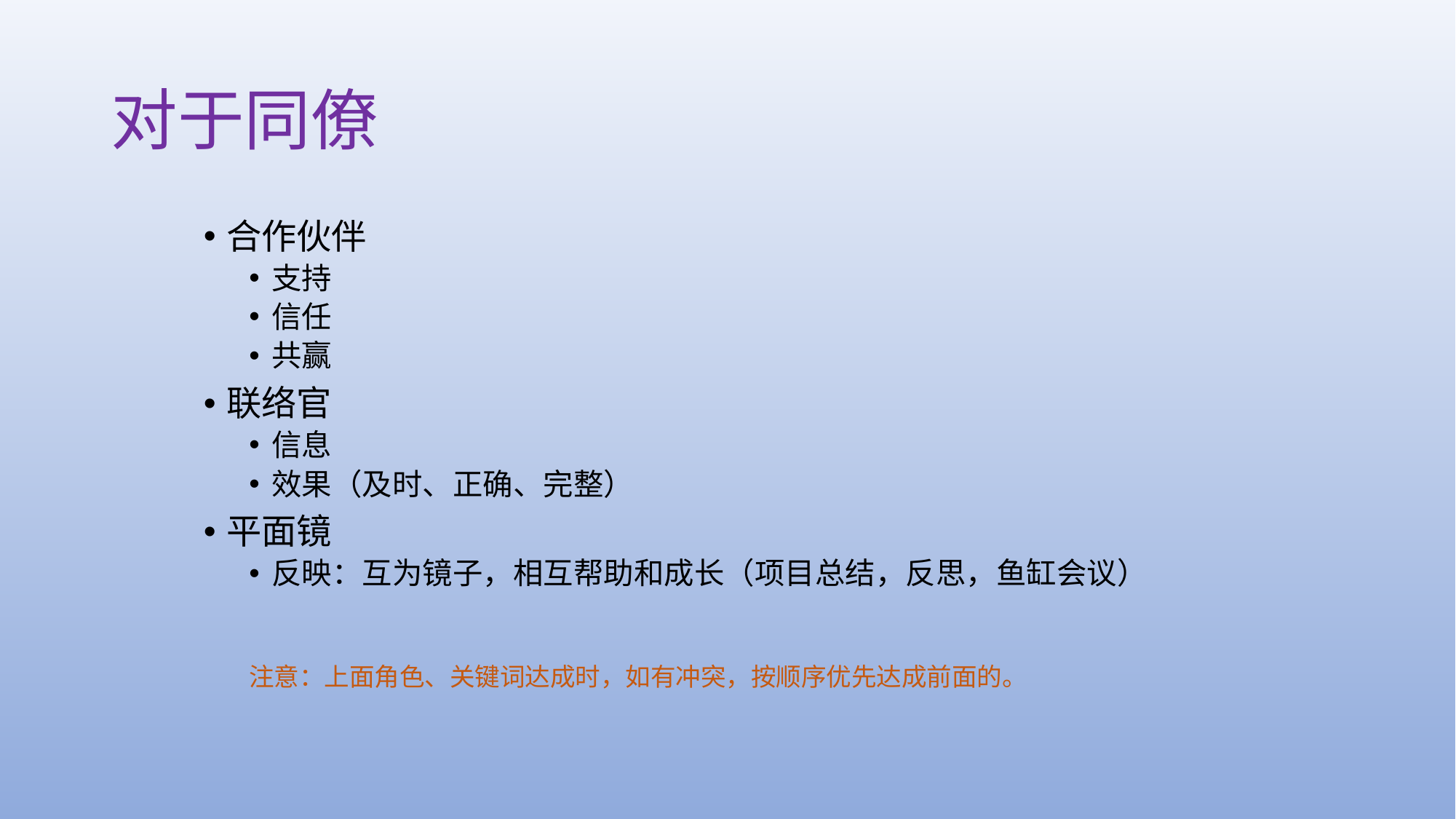

# 对于同僚
合作伙伴
支持
信任
共赢
联络官
信息
效果（及时、正确、完整）
平面镜
反映：互为镜子，相互帮助和成长（项目总结，反思，鱼缸会议）

注意：上面角色、关键词达成时，如有冲突，按顺序优先达成前面的。